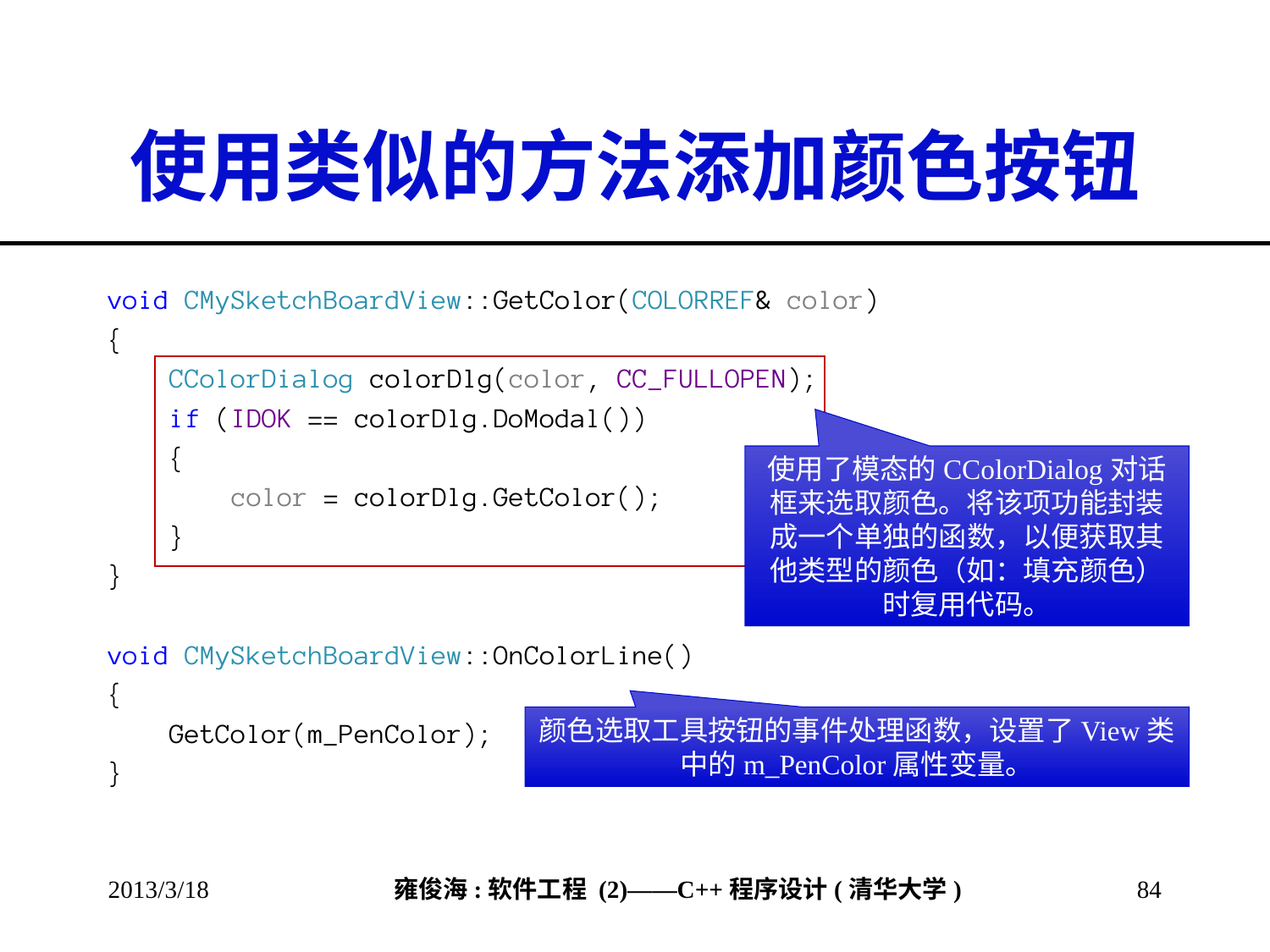

# 使用类似的方法添加颜色按钮
void CMySketchBoardView::GetColor(COLORREF& color)
{
    CColorDialog colorDlg(color, CC_FULLOPEN);
    if (IDOK == colorDlg.DoModal())
    {
        color = colorDlg.GetColor();
    }
}

void CMySketchBoardView::OnColorLine()
{
    GetColor(m_PenColor);
}

使用了模态的CColorDialog对话框来选取颜色。将该项功能封装成一个单独的函数，以便获取其他类型的颜色（如：填充颜色）时复用代码。
颜色选取工具按钮的事件处理函数，设置了View类中的m_PenColor属性变量。
2013/3/18
84